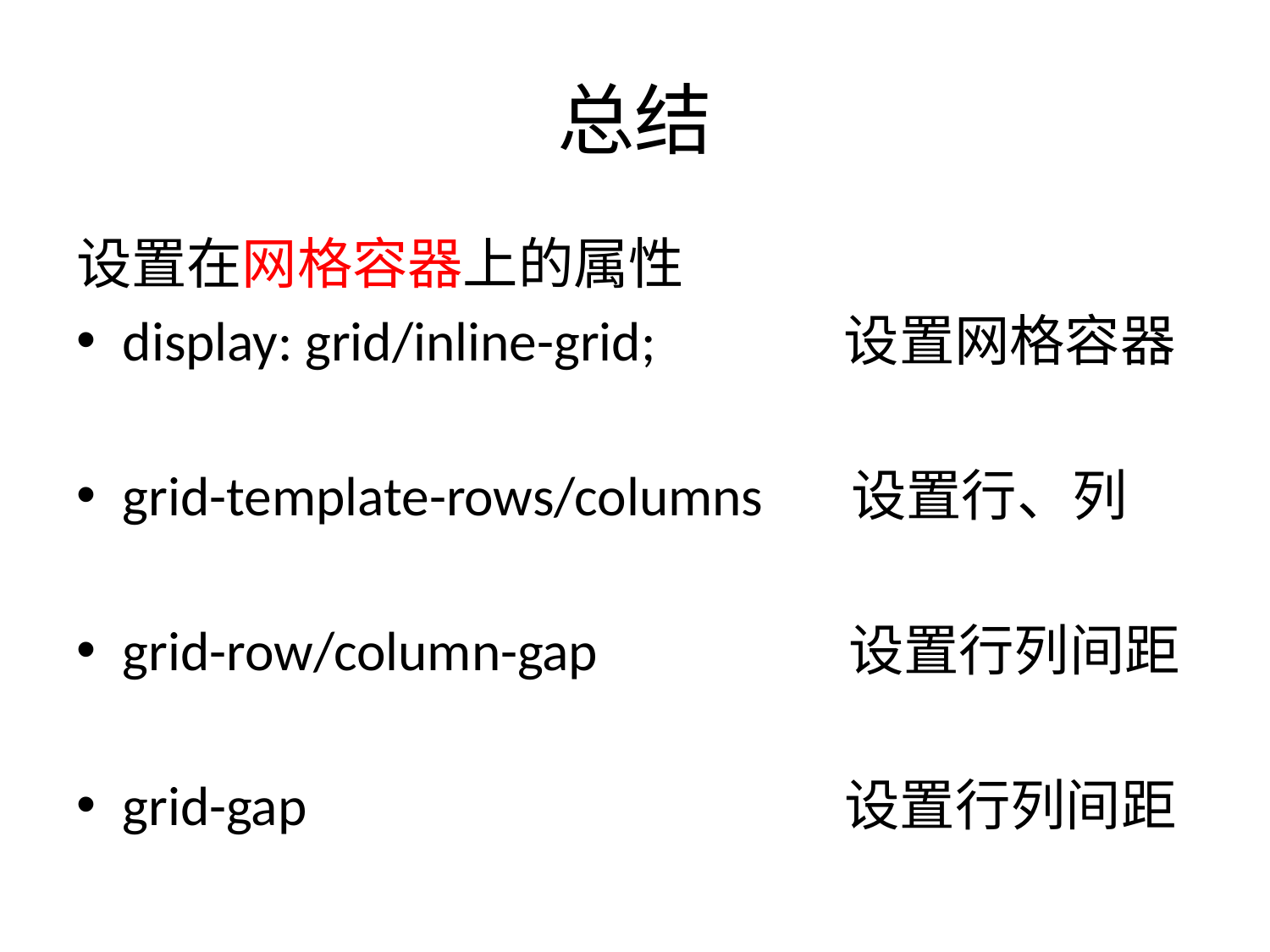

# 总结
设置在网格容器上的属性
display: grid/inline-grid;              设置网格容器

grid-template-rows/columns      设置行、列

grid-row/column-gap                   设置行列间距

grid-gap                                          设置行列间距